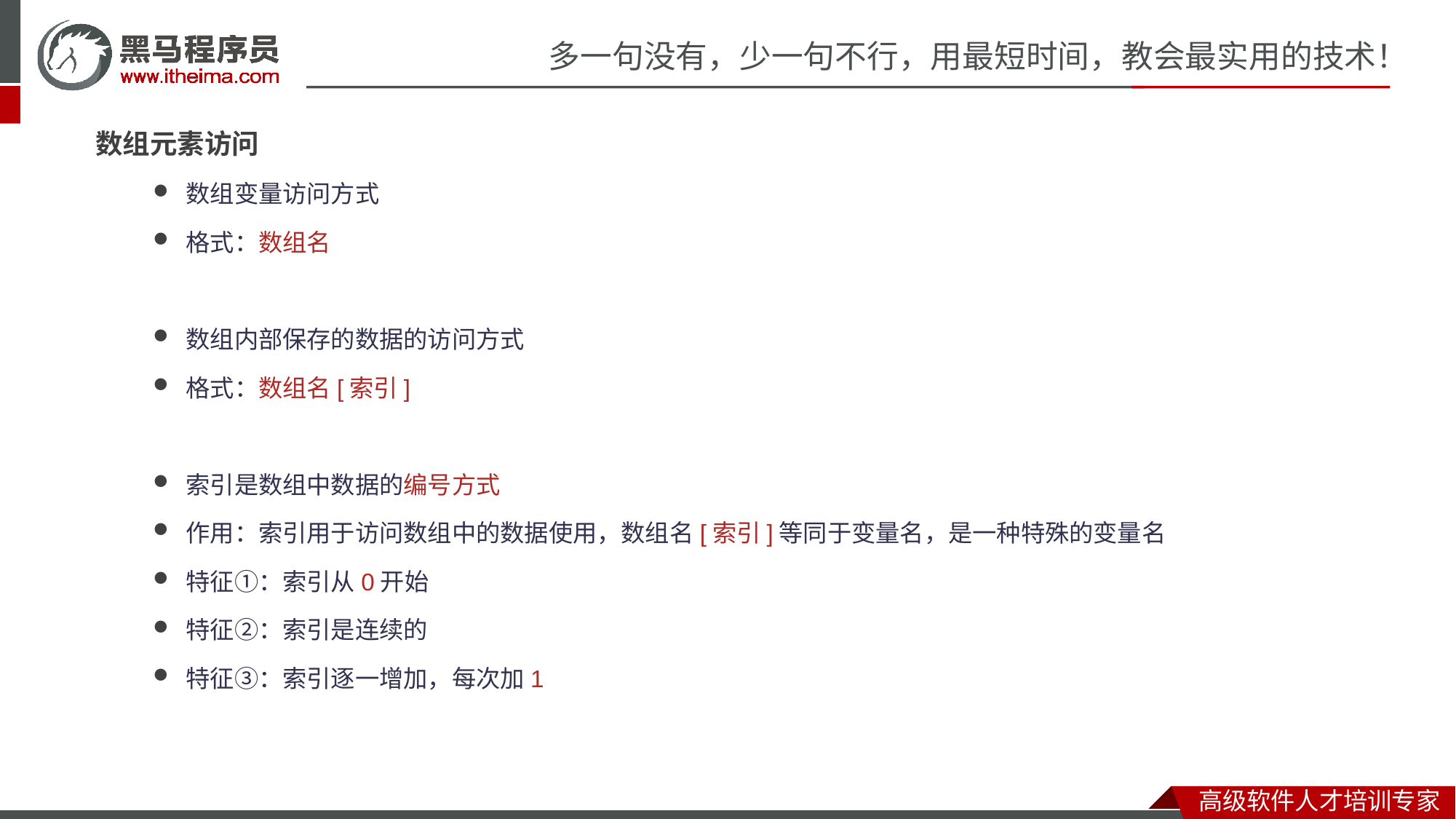

数组元素访问
数组变量访问方式
格式：数组名

数组内部保存的数据的访问方式
格式：数组名[索引]

索引是数组中数据的编号方式
作用：索引用于访问数组中的数据使用，数组名[索引]等同于变量名，是一种特殊的变量名
特征①：索引从0开始
特征②：索引是连续的
特征③：索引逐一增加，每次加1